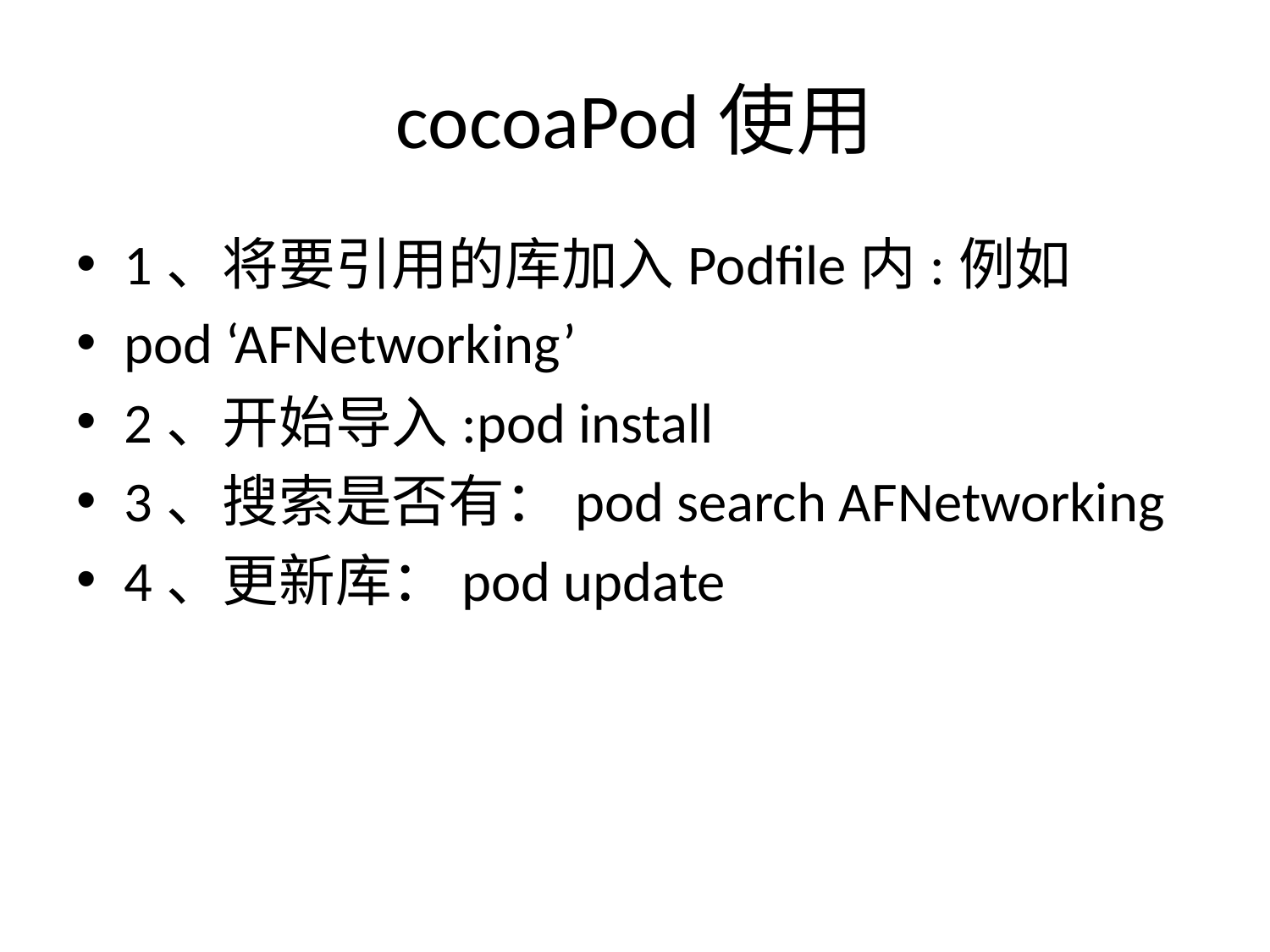

# cocoaPod使用
1、将要引用的库加入Podfile内:例如
pod ‘AFNetworking’
2、开始导入:pod install
3、搜索是否有：pod search AFNetworking
4、更新库：pod update